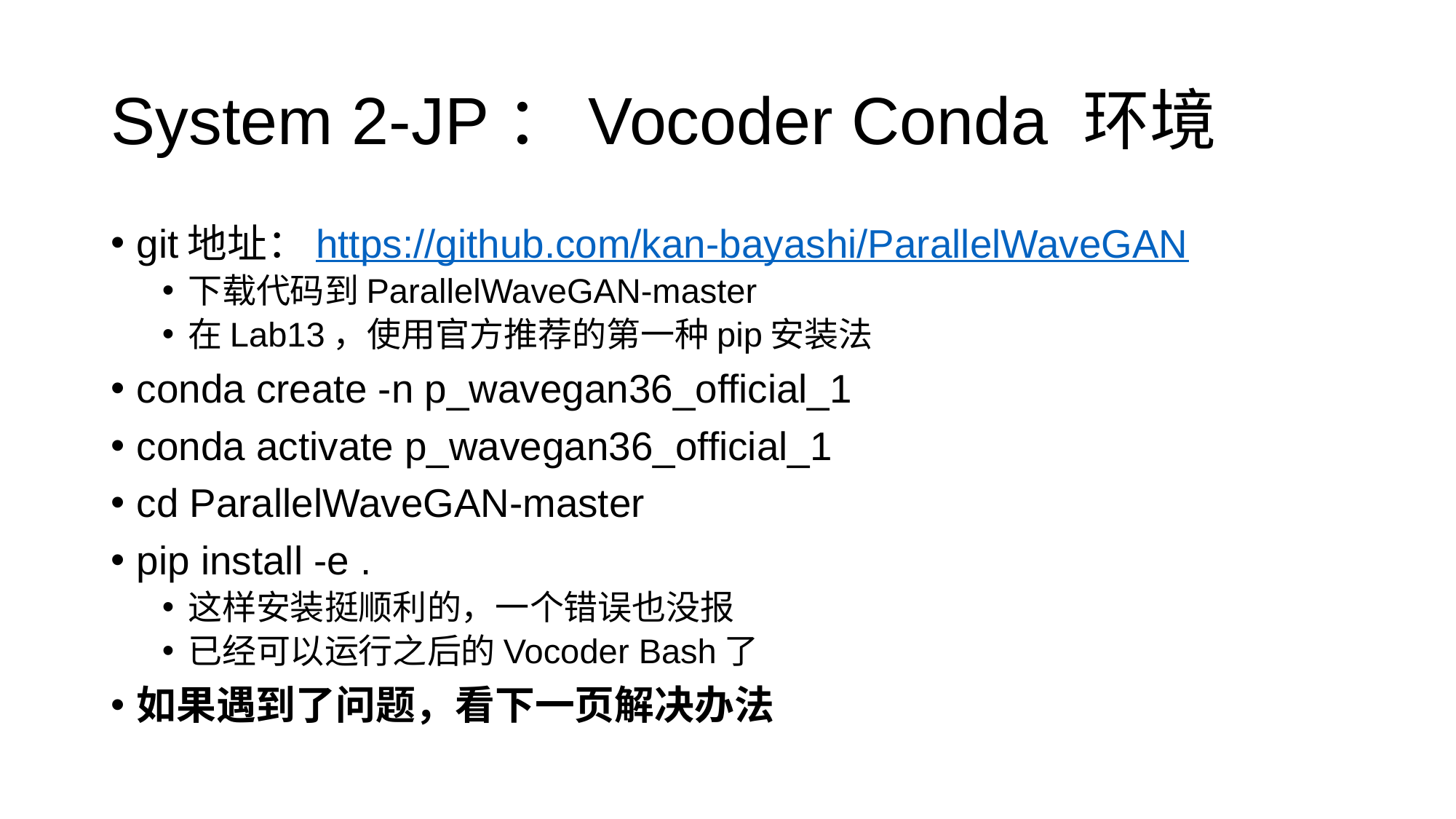

# System 2-JP：Vocoder Conda 环境
git地址：https://github.com/kan-bayashi/ParallelWaveGAN
下载代码到ParallelWaveGAN-master
在Lab13，使用官方推荐的第一种pip安装法
conda create -n p_wavegan36_official_1
conda activate p_wavegan36_official_1
cd ParallelWaveGAN-master
pip install -e .
这样安装挺顺利的，一个错误也没报
已经可以运行之后的Vocoder Bash了
如果遇到了问题，看下一页解决办法